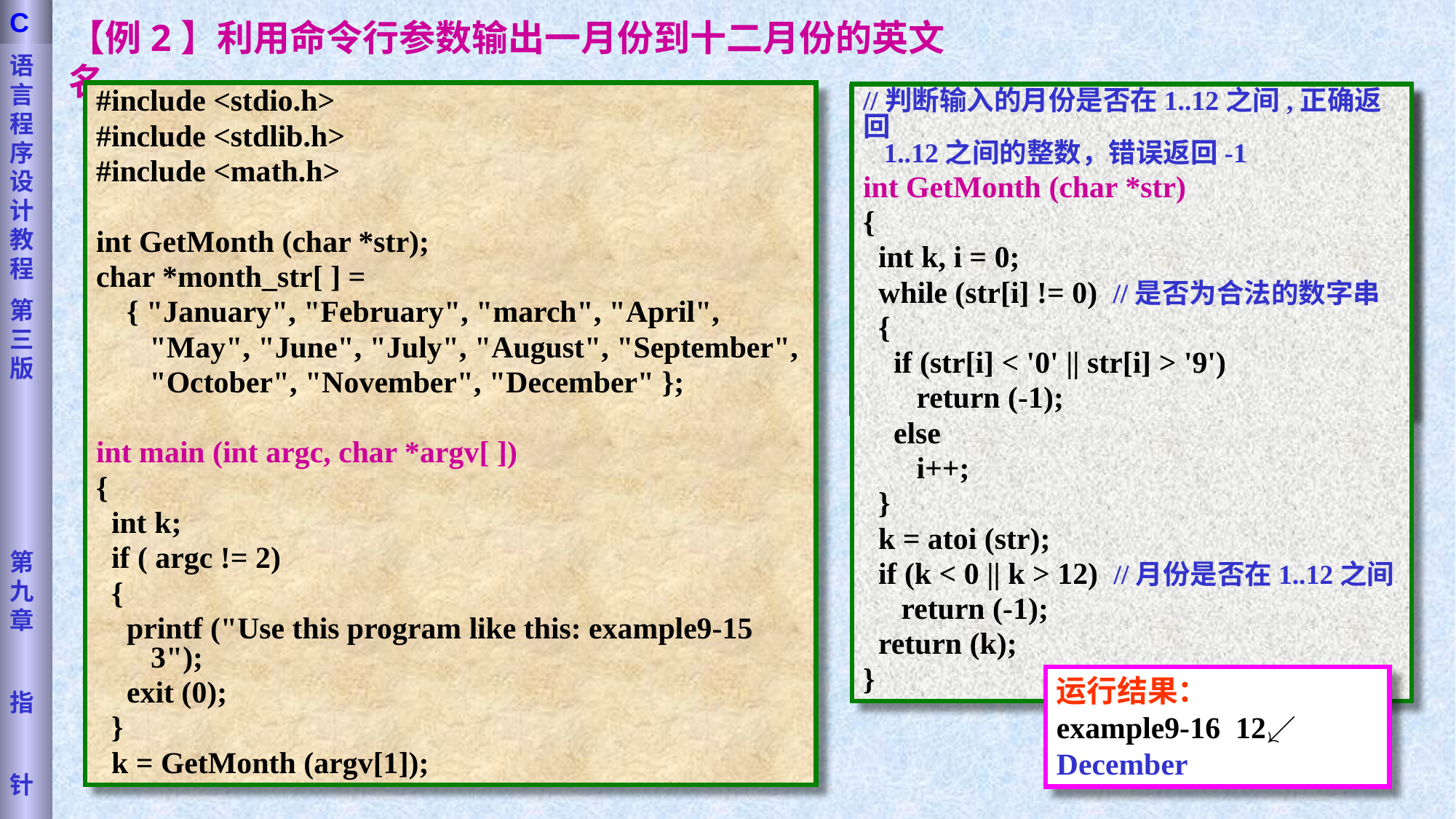

语言程序设计教程
第三版

第九章

指

针
C
【例2】利用命令行参数输出一月份到十二月份的英文名。
#include <stdio.h>
#include <stdlib.h>
#include <math.h>

int GetMonth (char *str);
char *month_str[ ] =
    { "January", "February", "march", "April",
       "May", "June", "July", "August", "September",
       "October", "November", "December" };

int main (int argc, char *argv[ ])
{
  int k;
  if ( argc != 2)
  {
    printf ("Use this program like this: example9-15 3");
    exit (0);
  }
  k = GetMonth (argv[1]);
//判断输入的月份是否在1..12之间,正确返回
   1..12之间的整数，错误返回-1
int GetMonth (char *str)
{
  int k, i = 0;
  while (str[i] != 0)  //是否为合法的数字串
  {
    if (str[i] < '0' || str[i] > '9')
       return (-1);
    else
       i++;
  }
  k = atoi (str);
  if (k < 0 || k > 12)  //月份是否在1..12之间
     return (-1);
  return (k);
}
  if (k == -1)
  {
    printf ("command line argument must
                   be in [1..12]\n");
    exit (0);
  }
  printf ("%s\n", month_str[k-1]);
  return 0;
}
运行结果：
example9-16  12↙
December